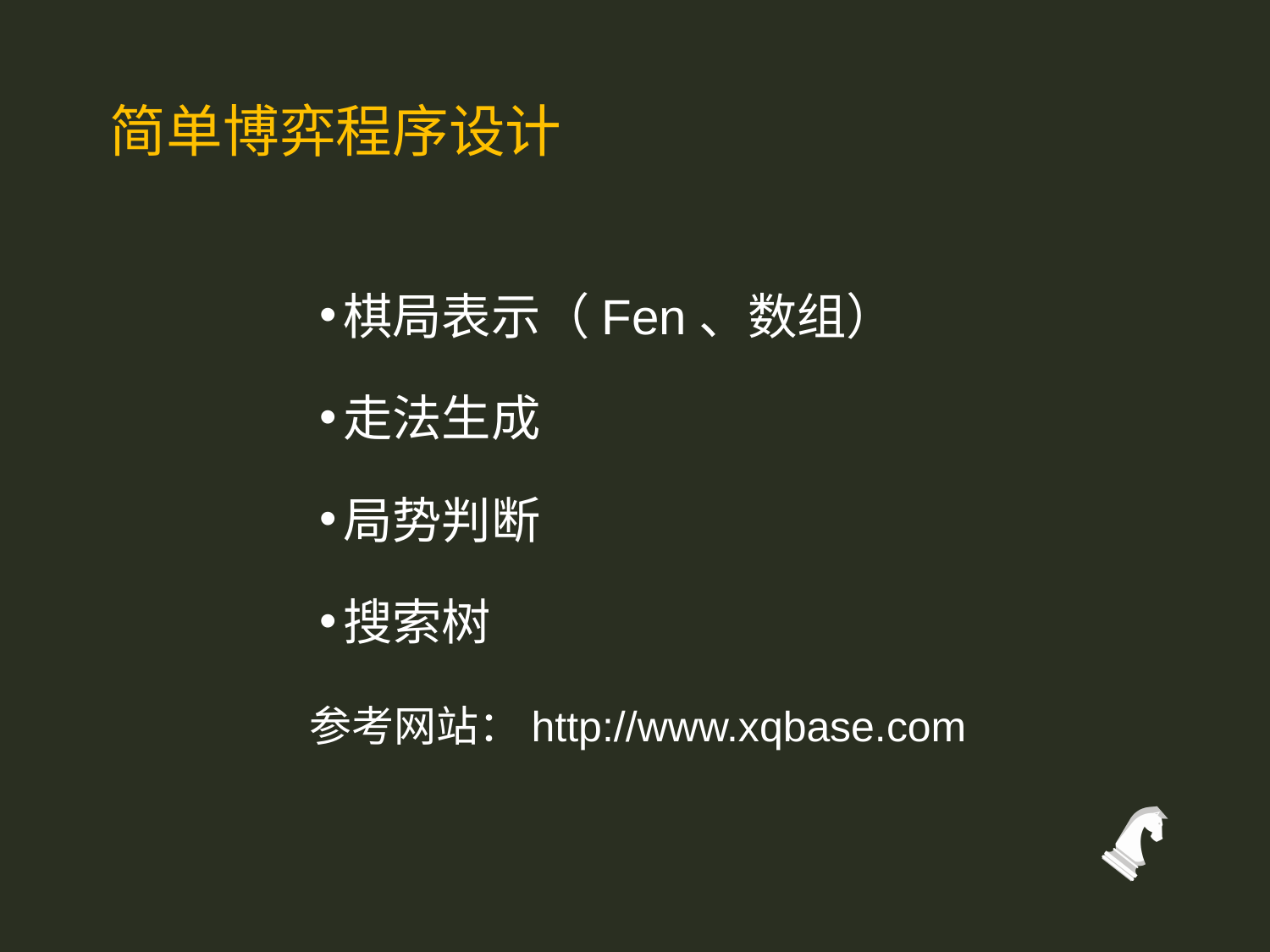

# 简单博弈程序设计
棋局表示（Fen、数组）
走法生成
局势判断
搜索树

参考网站：http://www.xqbase.com